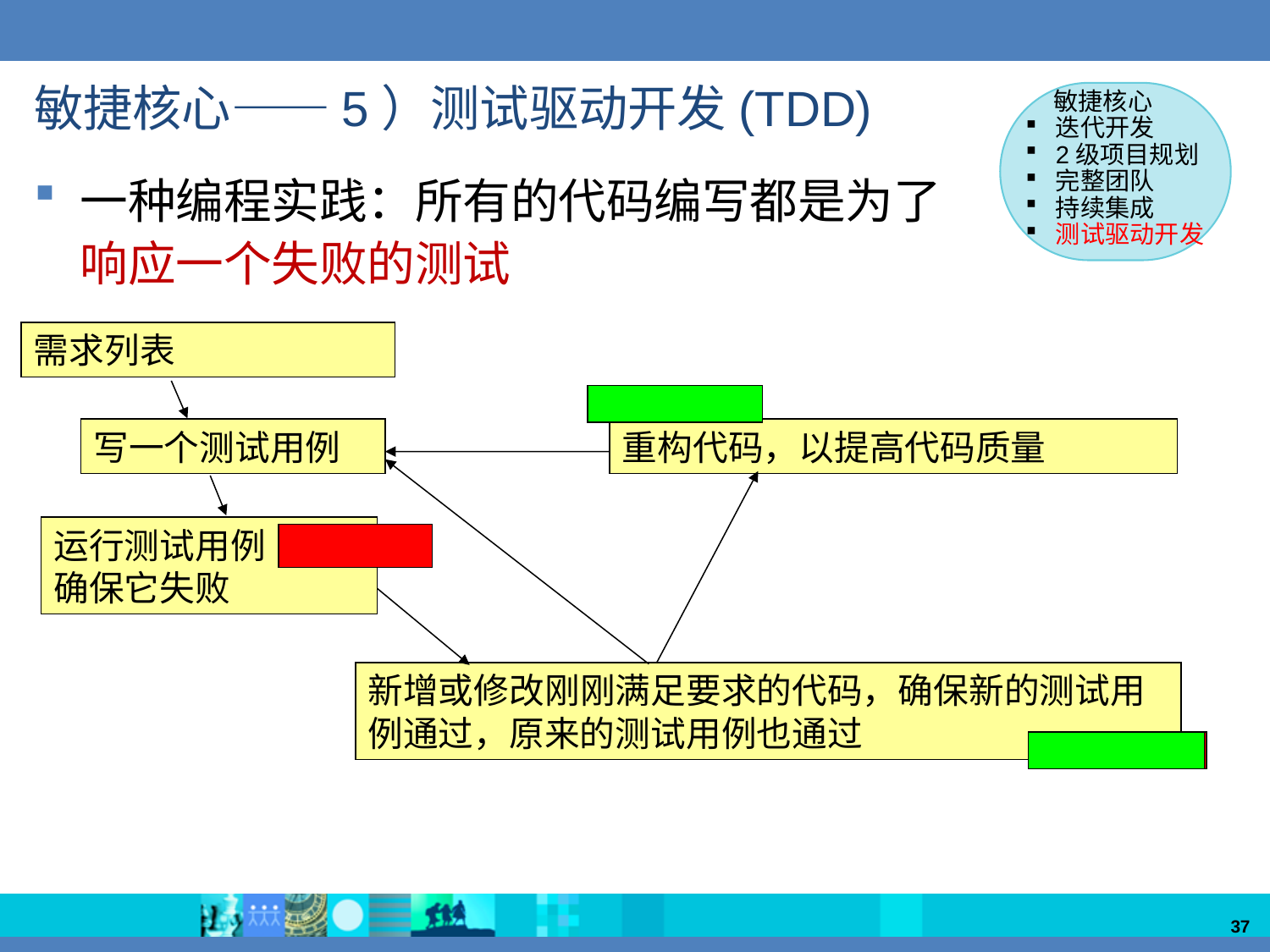

# 敏捷核心——5）测试驱动开发(TDD)

    敏捷核心
迭代开发
2级项目规划
完整团队
持续集成
测试驱动开发
一种编程实践：所有的代码编写都是为了响应一个失败的测试
需求列表

写一个测试用例
重构代码，以提高代码质量

运行测试用例
确保它失败

新增或修改刚刚满足要求的代码，确保新的测试用例通过，原来的测试用例也通过

37